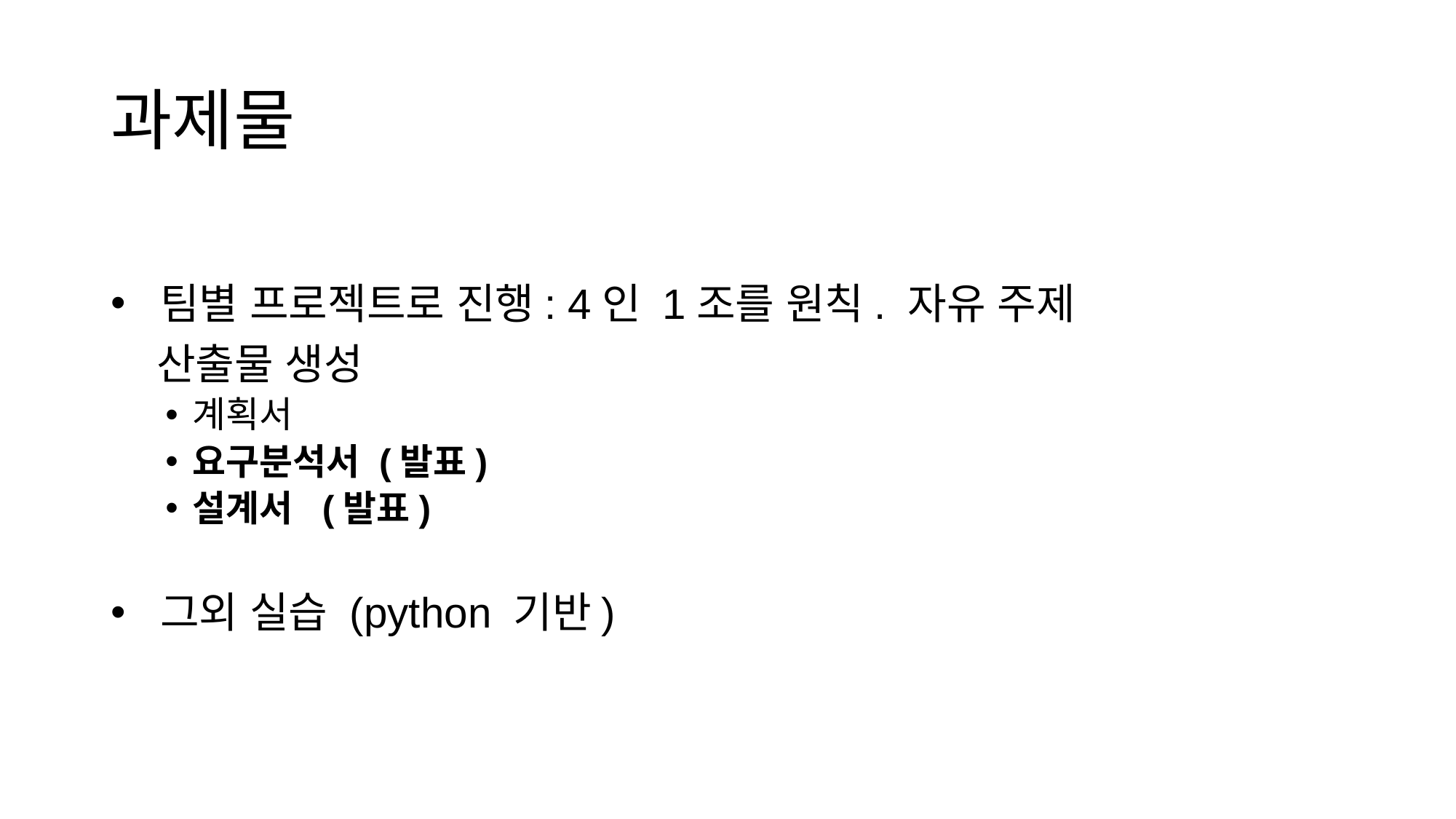

# 과제물

 팀별 프로젝트로 진행: 4인 1조를 원칙. 자유 주제
   산출물 생성
계획서
요구분석서 (발표)
설계서  (발표)

 그외 실습 (python 기반)